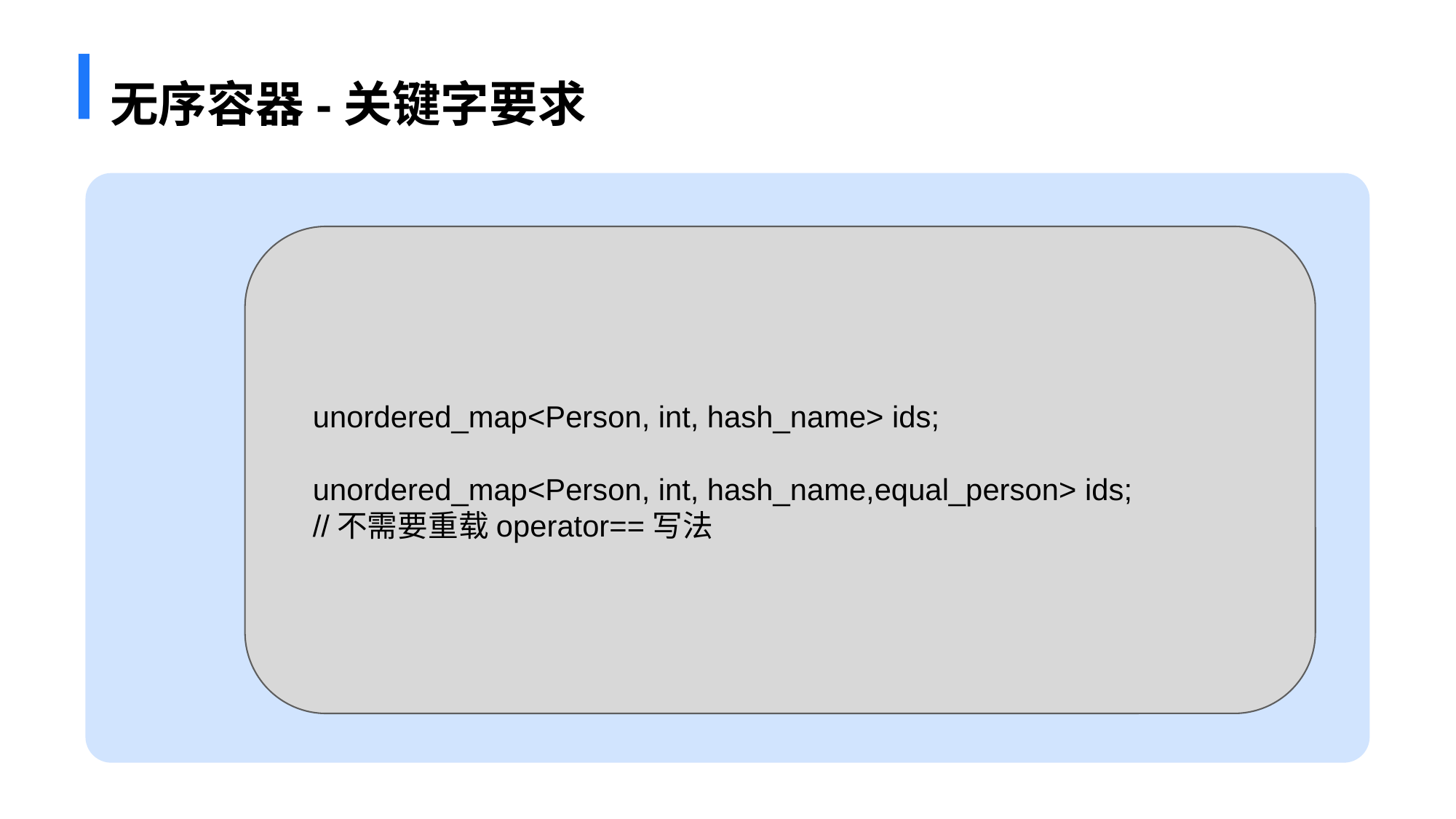

# 无序容器-关键字要求

    unordered_map<Person, int, hash_name> ids;

    unordered_map<Person, int, hash_name,equal_person> ids;
    //不需要重载operator==写法